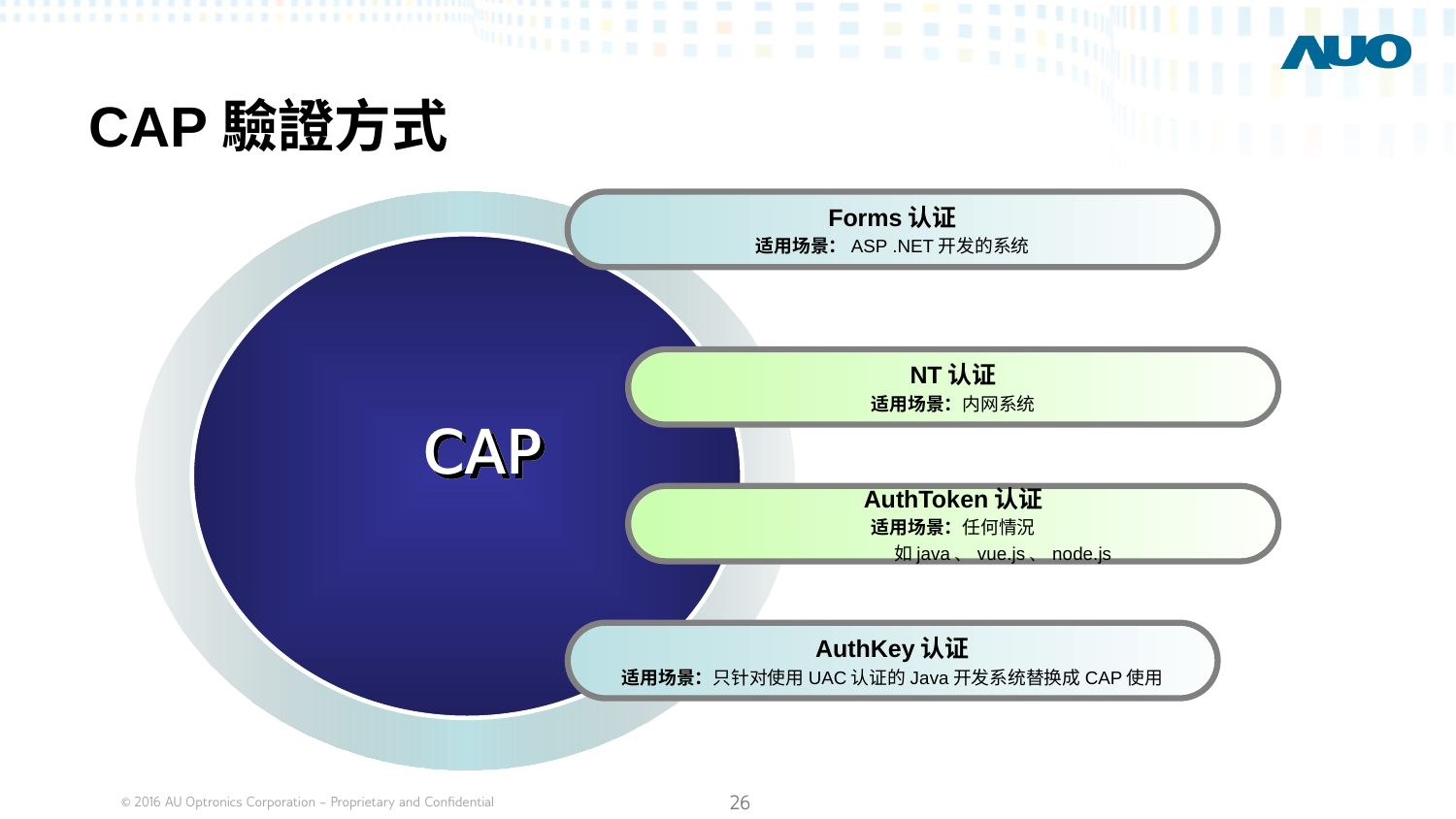

# CAP驗證方式

Forms认证
适用场景：ASP .NET开发的系统

NT认证
适用场景：内网系统
CAP
AuthToken认证
适用场景：任何情況
                       如java、vue.js、node.js
AuthKey认证
适用场景：只针对使用UAC认证的Java开发系统替换成CAP使用